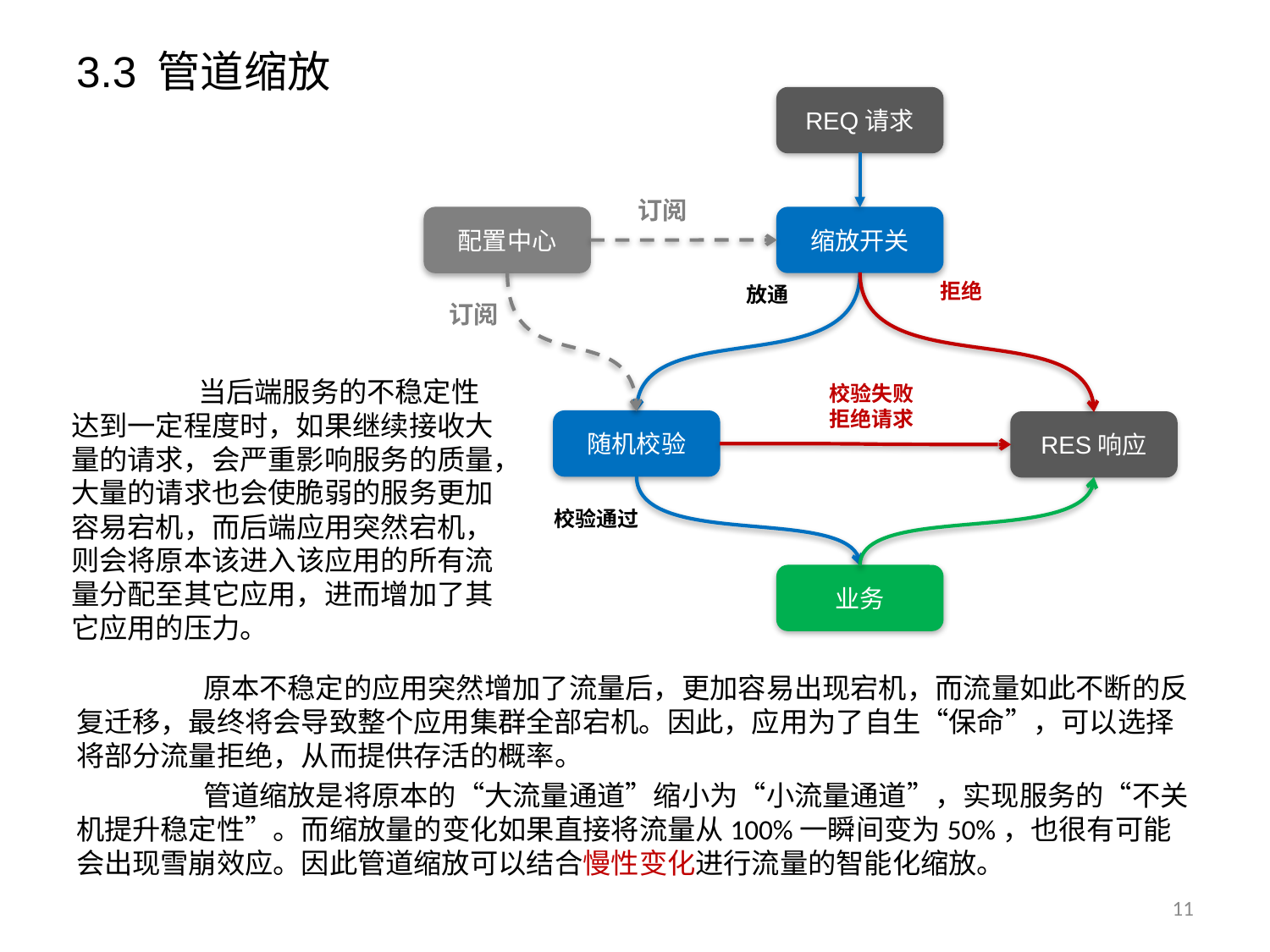

# 3.3 管道缩放
REQ请求
订阅
缩放开关
配置中心
拒绝
放通
订阅
	当后端服务的不稳定性达到一定程度时，如果继续接收大量的请求，会严重影响服务的质量，大量的请求也会使脆弱的服务更加容易宕机，而后端应用突然宕机，则会将原本该进入该应用的所有流量分配至其它应用，进而增加了其它应用的压力。
校验失败
拒绝请求
随机校验
RES响应
校验通过
业务
	原本不稳定的应用突然增加了流量后，更加容易出现宕机，而流量如此不断的反复迁移，最终将会导致整个应用集群全部宕机。因此，应用为了自生“保命”，可以选择将部分流量拒绝，从而提供存活的概率。
	管道缩放是将原本的“大流量通道”缩小为“小流量通道”，实现服务的“不关机提升稳定性”。而缩放量的变化如果直接将流量从100%一瞬间变为50%，也很有可能会出现雪崩效应。因此管道缩放可以结合慢性变化进行流量的智能化缩放。
11